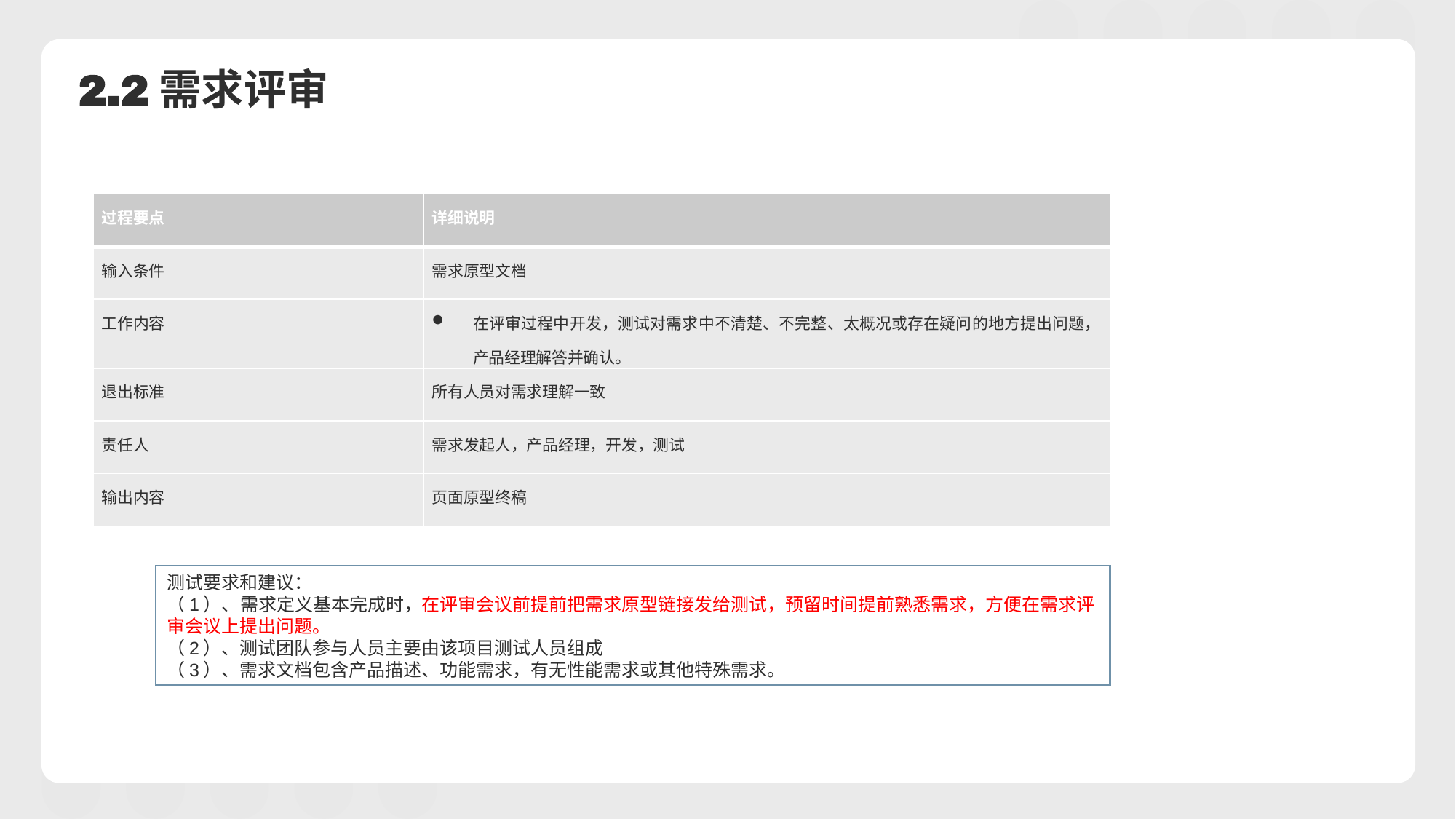

2.2需求评审

| 过程要点 | 详细说明 |
| --- | --- |
| 输入条件 | 需求原型文档 |
| 工作内容 | 在评审过程中开发，测试对需求中不清楚、不完整、太概况或存在疑问的地方提出问题，产品经理解答并确认。 |
| 退出标准 | 所有人员对需求理解一致 |
| 责任人 | 需求发起人，产品经理，开发，测试 |
| 输出内容 | 页面原型终稿 |
测试要求和建议：
（1）、需求定义基本完成时，在评审会议前提前把需求原型链接发给测试，预留时间提前熟悉需求，方便在需求评审会议上提出问题。
（2）、测试团队参与人员主要由该项目测试人员组成
（3）、需求文档包含产品描述、功能需求，有无性能需求或其他特殊需求。